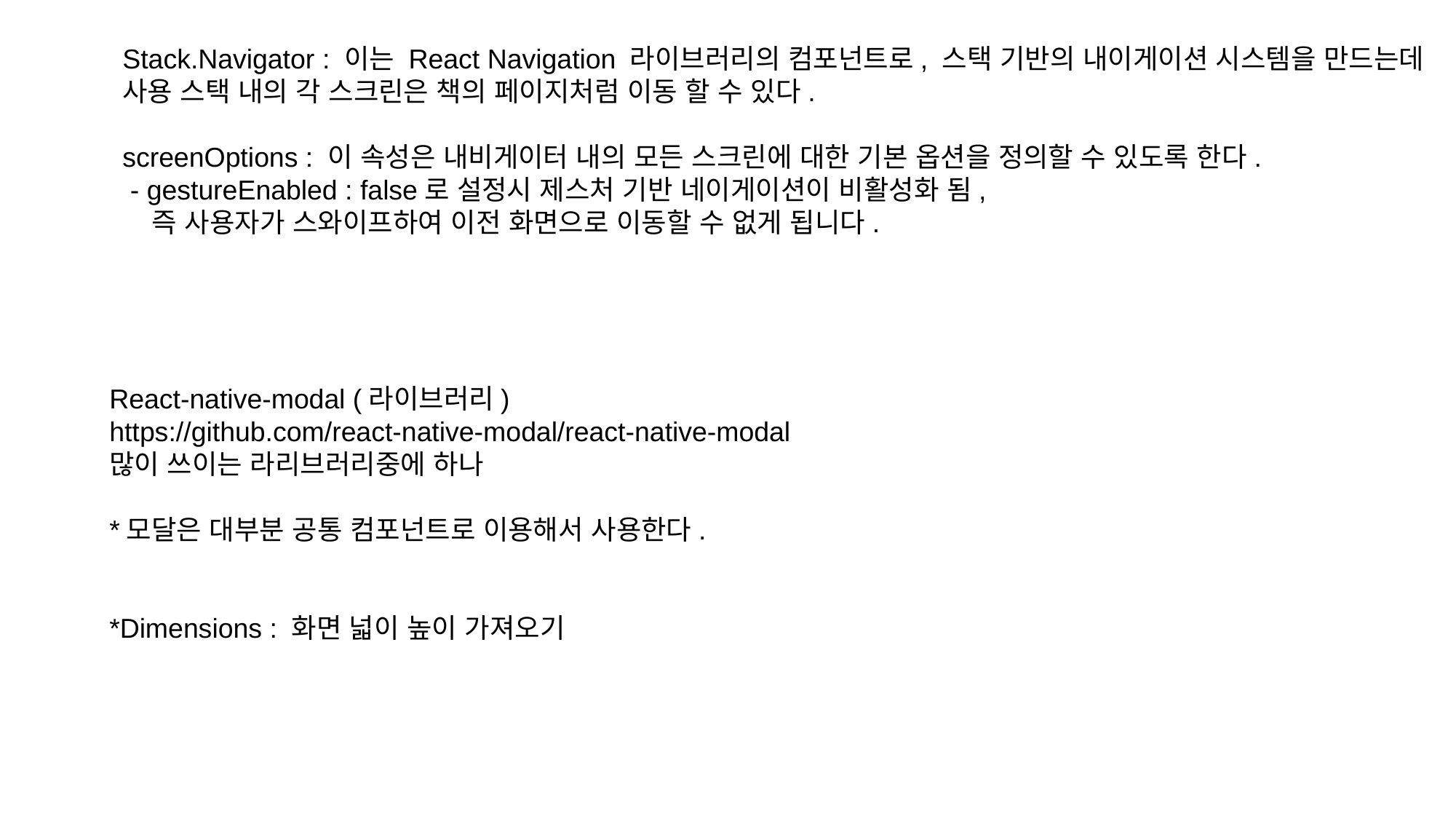

Stack.Navigator : 이는 React Navigation 라이브러리의 컴포넌트로, 스택 기반의 내이게이션 시스템을 만드는데
사용 스택 내의 각 스크린은 책의 페이지처럼 이동 할 수 있다.

screenOptions : 이 속성은 내비게이터 내의 모든 스크린에 대한 기본 옵션을 정의할 수 있도록 한다.
 - gestureEnabled : false로 설정시 제스처 기반 네이게이션이 비활성화 됨,
   즉 사용자가 스와이프하여 이전 화면으로 이동할 수 없게 됩니다.
React-native-modal (라이브러리)
https://github.com/react-native-modal/react-native-modal
많이 쓰이는 라리브러리중에 하나

*모달은 대부분 공통 컴포넌트로 이용해서 사용한다.

*Dimensions : 화면 넓이 높이 가져오기